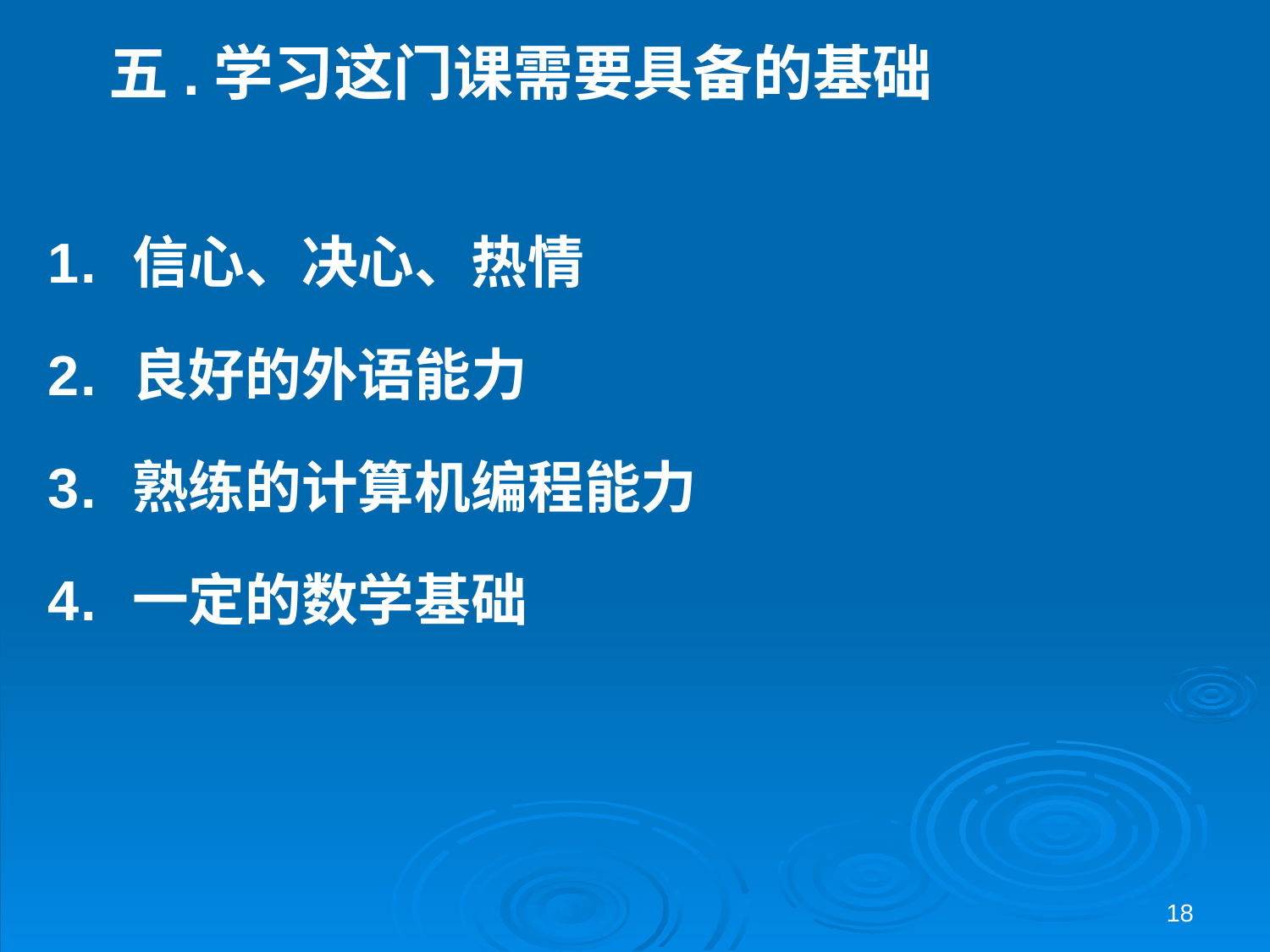

# 五.学习这门课需要具备的基础
信心、决心、热情
良好的外语能力
熟练的计算机编程能力
一定的数学基础
18